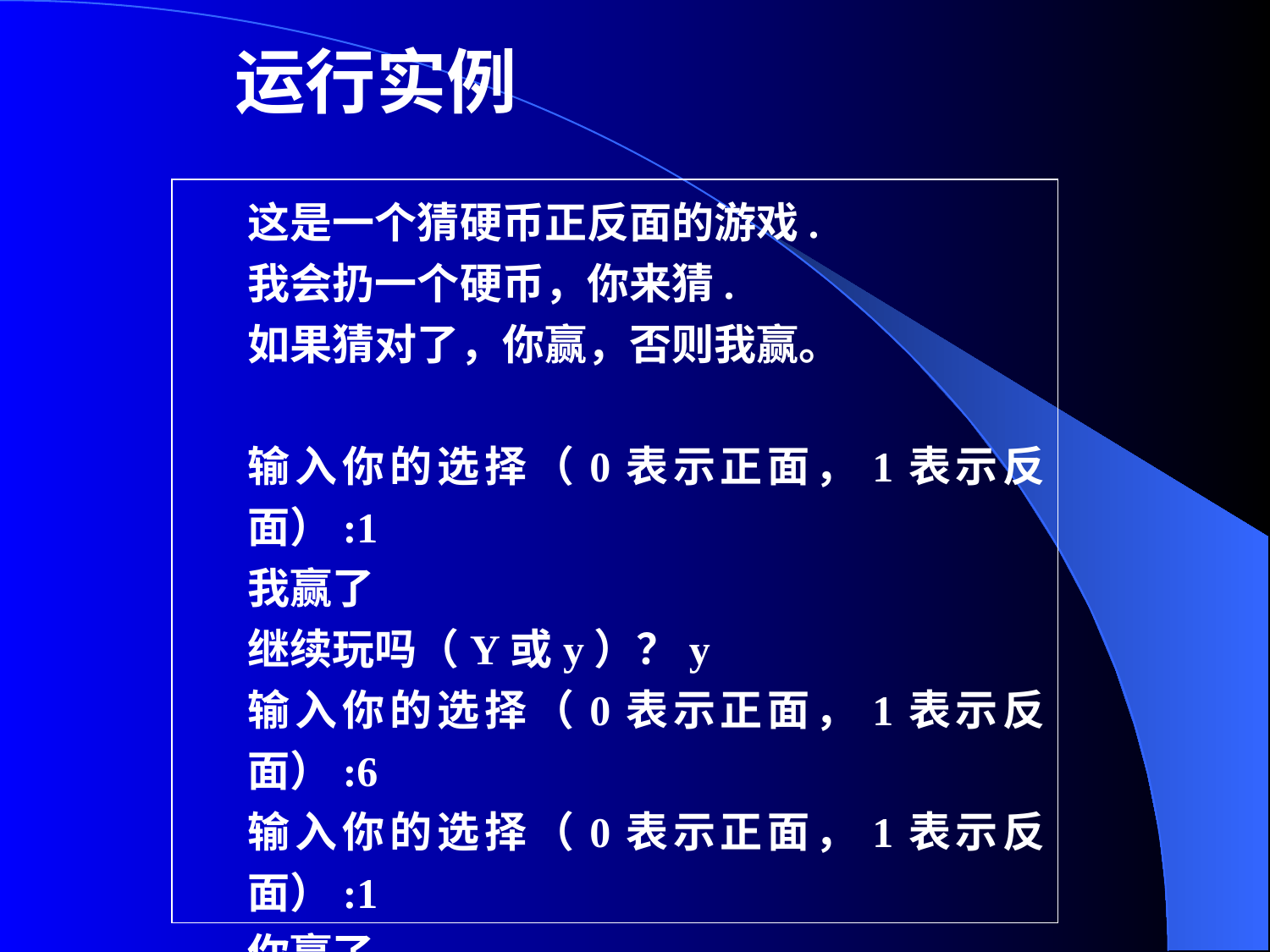

运行实例
这是一个猜硬币正反面的游戏.
我会扔一个硬币，你来猜.
如果猜对了，你赢，否则我赢。

输入你的选择（0表示正面，1表示反面）:1
我赢了
继续玩吗（Y或y）？y
输入你的选择（0表示正面，1表示反面）:6
输入你的选择（0表示正面，1表示反面）:1
你赢了
继续玩吗（Y或y）？n
Press any key to continue